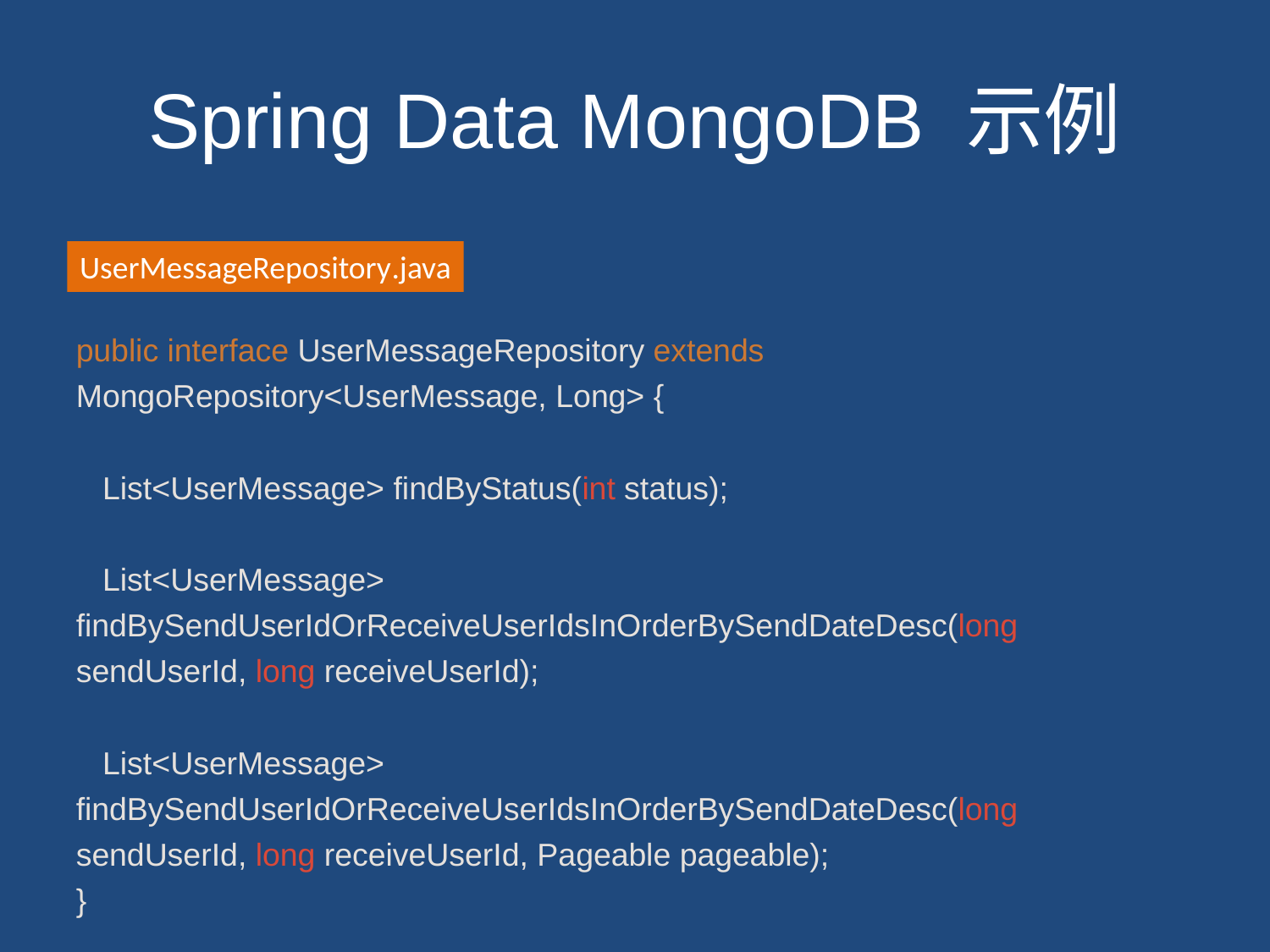

# Spring Data MongoDB 示例
UserMessageRepository.java
public interface UserMessageRepository extends MongoRepository<UserMessage, Long> {
   List<UserMessage> findByStatus(int status);
   List<UserMessage> findBySendUserIdOrReceiveUserIdsInOrderBySendDateDesc(long sendUserId, long receiveUserId);
   List<UserMessage> findBySendUserIdOrReceiveUserIdsInOrderBySendDateDesc(long sendUserId, long receiveUserId, Pageable pageable);
}